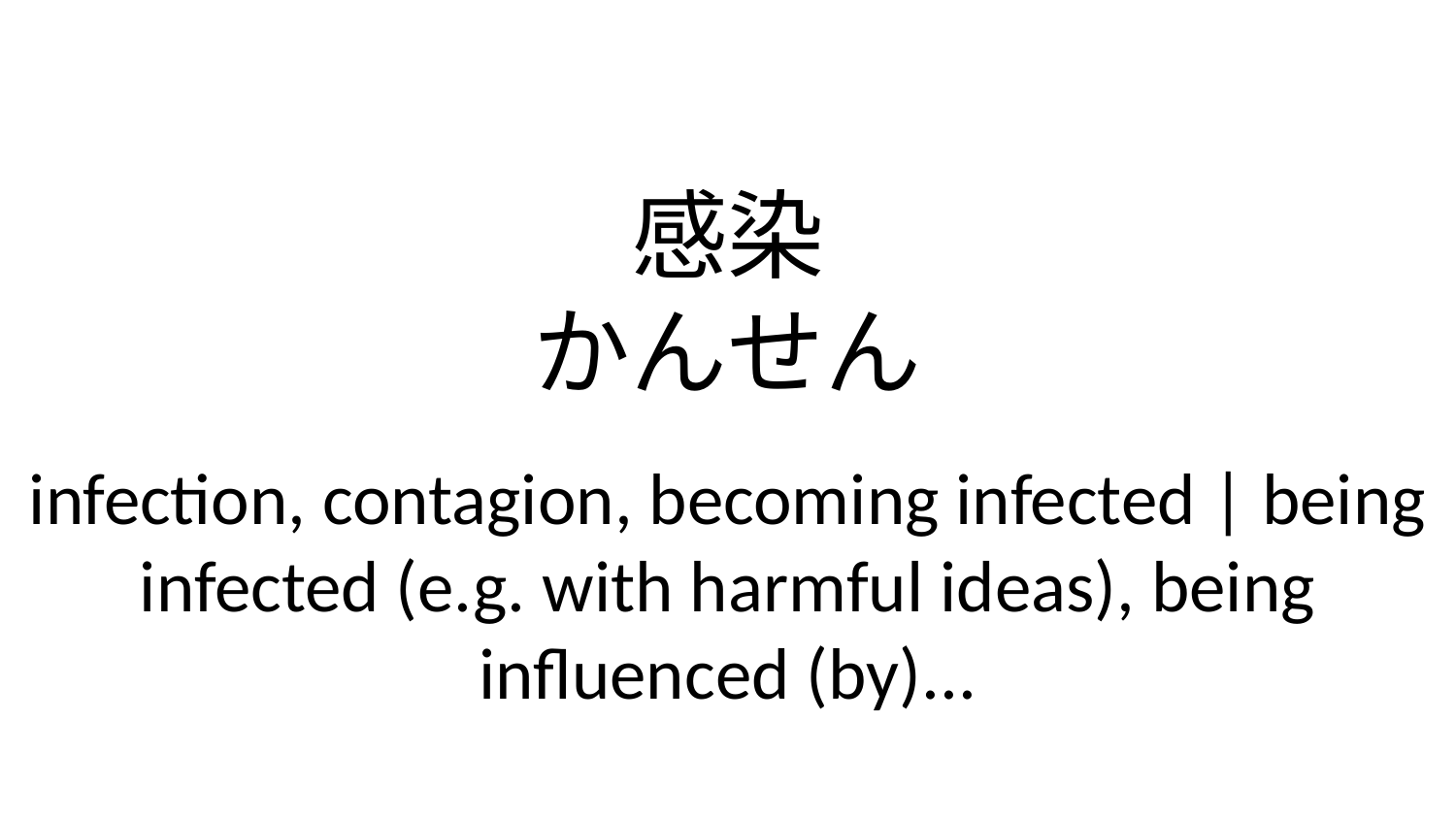

感染
かんせん
infection, contagion, becoming infected | being infected (e.g. with harmful ideas), being influenced (by)...
69-70